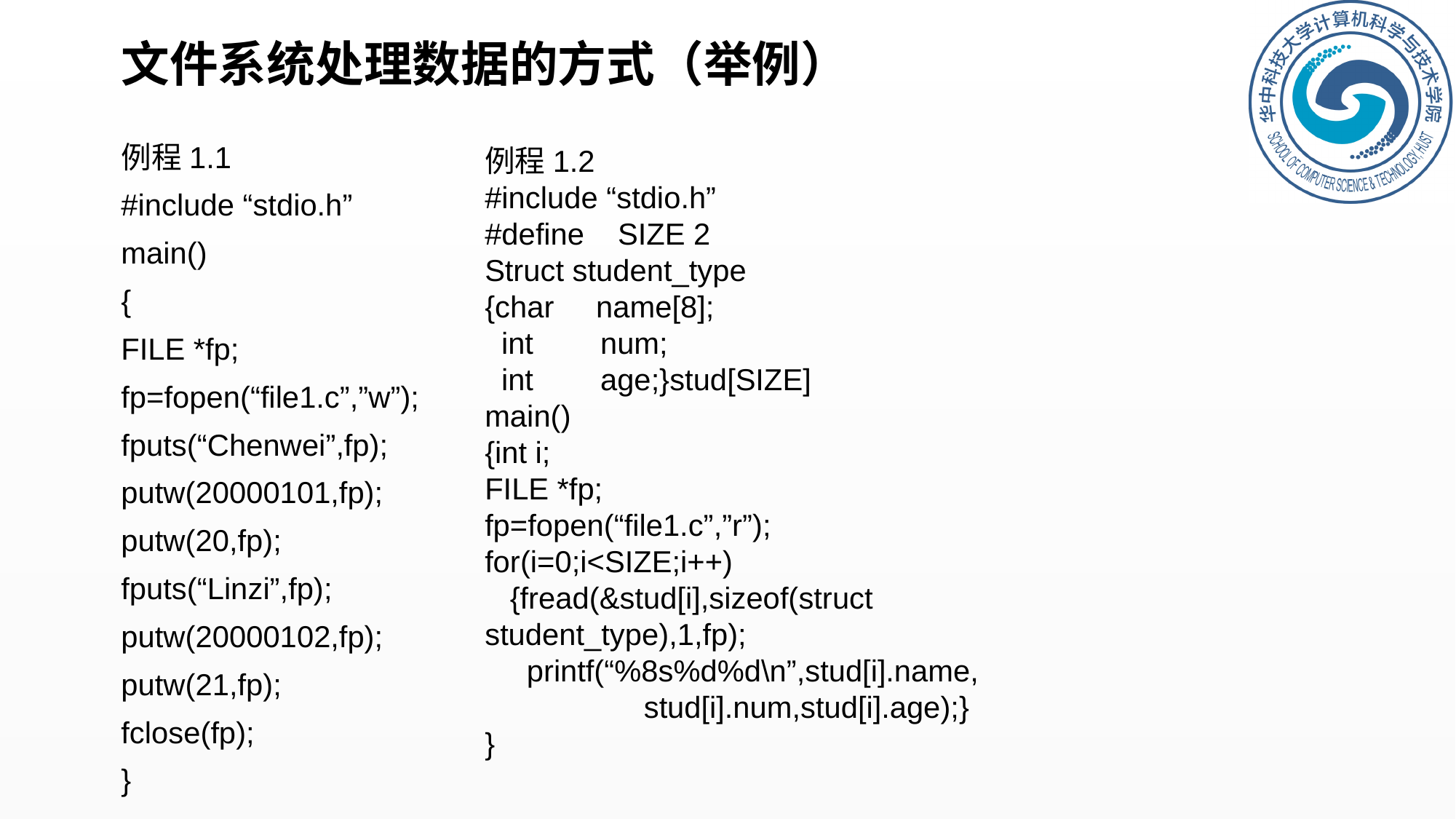

# 文件系统处理数据的方式（举例）
例程1.1
#include “stdio.h”
main()
{
FILE *fp;
fp=fopen(“file1.c”,”w”);
fputs(“Chenwei”,fp);
putw(20000101,fp);
putw(20,fp);
fputs(“Linzi”,fp);
putw(20000102,fp);
putw(21,fp);
fclose(fp);
}

例程1.2
#include “stdio.h”
#define    SIZE 2
Struct student_type
{char     name[8];
  int        num;
  int        age;}stud[SIZE]
main()
{int i;
FILE *fp;
fp=fopen(“file1.c”,”r”);
for(i=0;i<SIZE;i++)
   {fread(&stud[i],sizeof(struct student_type),1,fp);
     printf(“%8s%d%d\n”,stud[i].name,
                   stud[i].num,stud[i].age);}
}